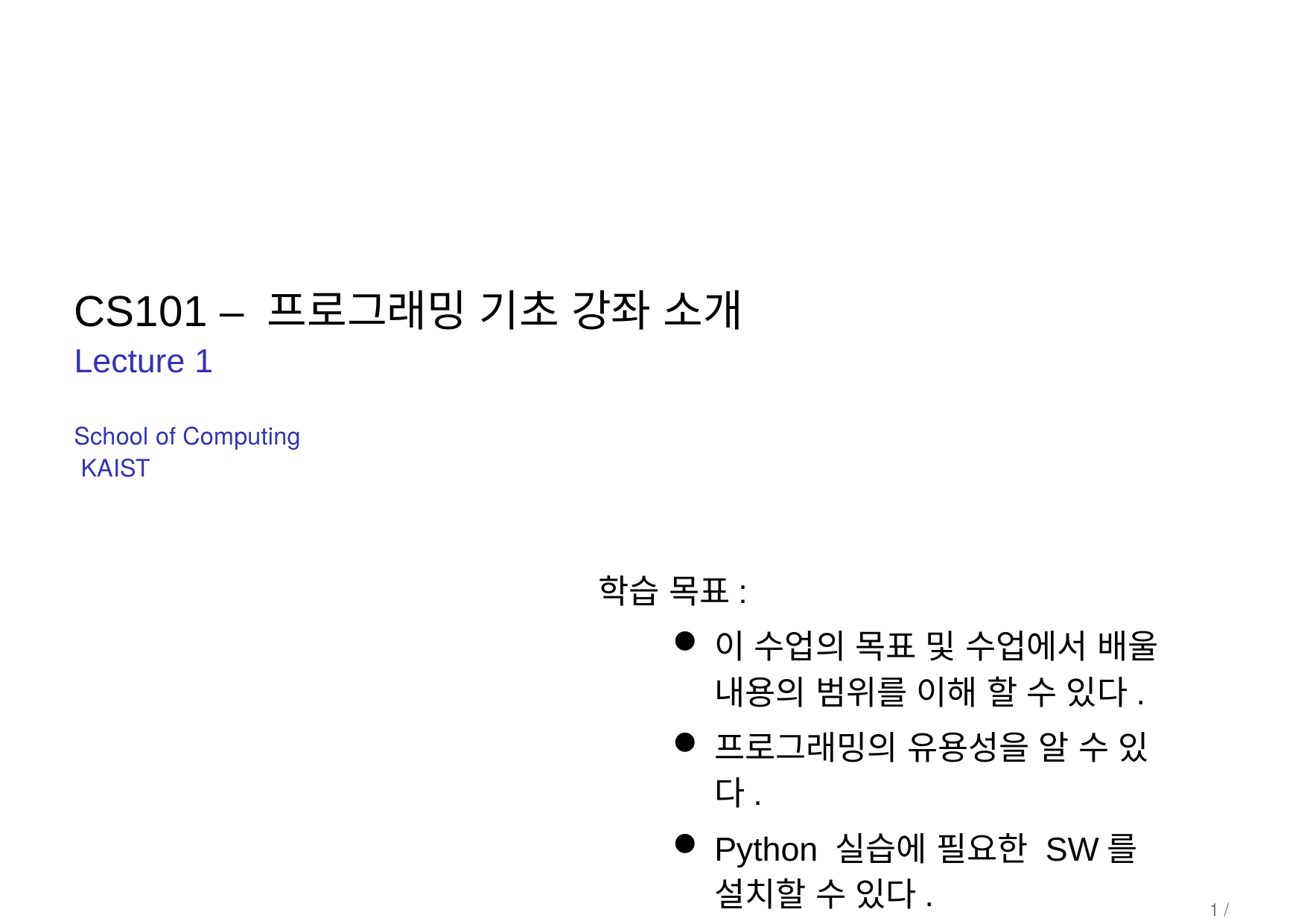

# CS101 – 프로그래밍 기초 강좌 소개
Lecture 1
School of Computing  KAIST
학습 목표:
이 수업의 목표 및 수업에서 배울  내용의 범위를 이해 할 수 있다.
프로그래밍의 유용성을 알 수 있다.
Python 실습에 필요한 SW를
설치할 수 있다.
1 / 24